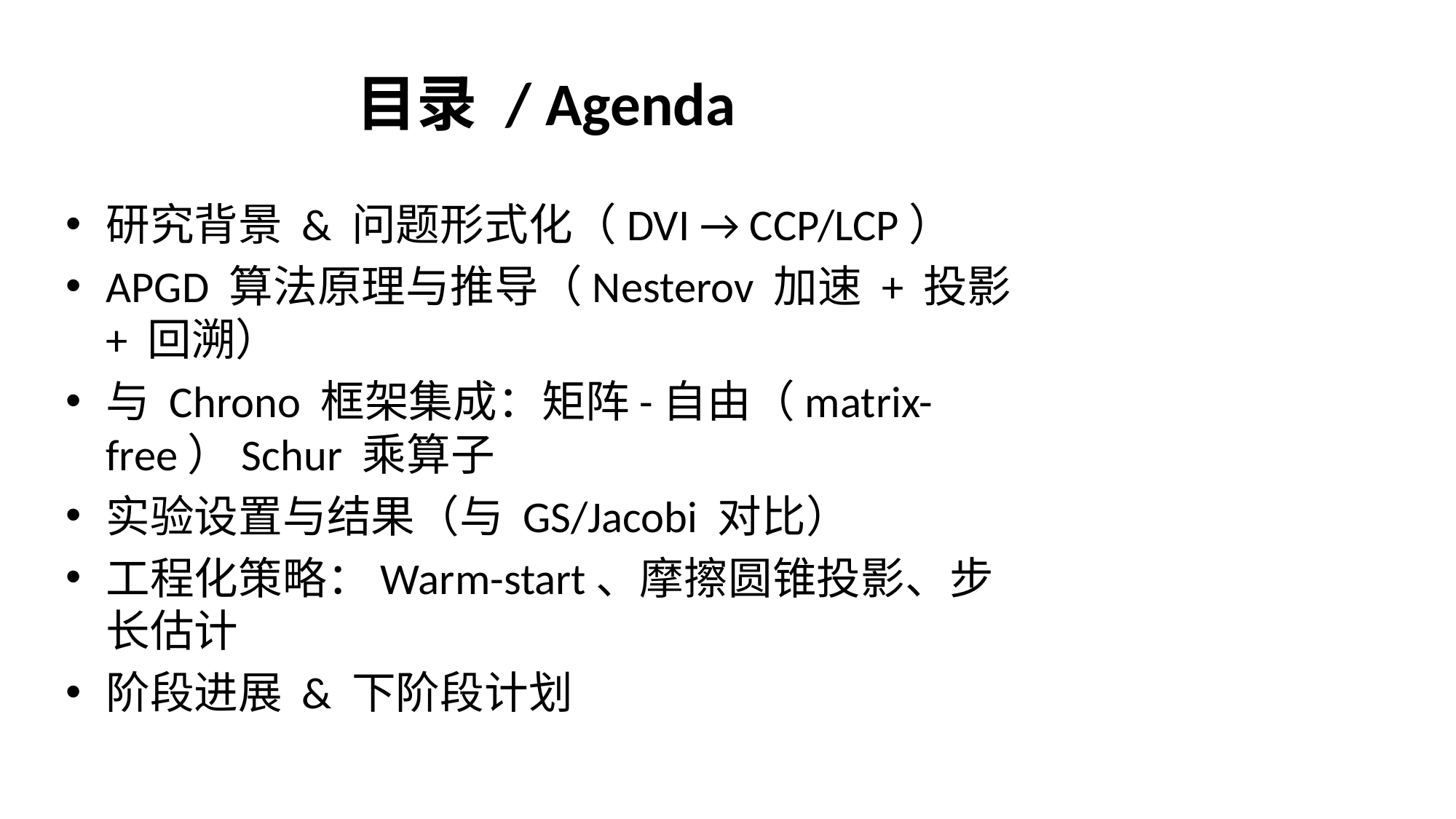

# 目录 / Agenda
研究背景 & 问题形式化（DVI → CCP/LCP）
APGD 算法原理与推导（Nesterov 加速 + 投影 + 回溯）
与 Chrono 框架集成：矩阵-自由（matrix-free）Schur 乘算子
实验设置与结果（与 GS/Jacobi 对比）
工程化策略：Warm-start、摩擦圆锥投影、步长估计
阶段进展 & 下阶段计划